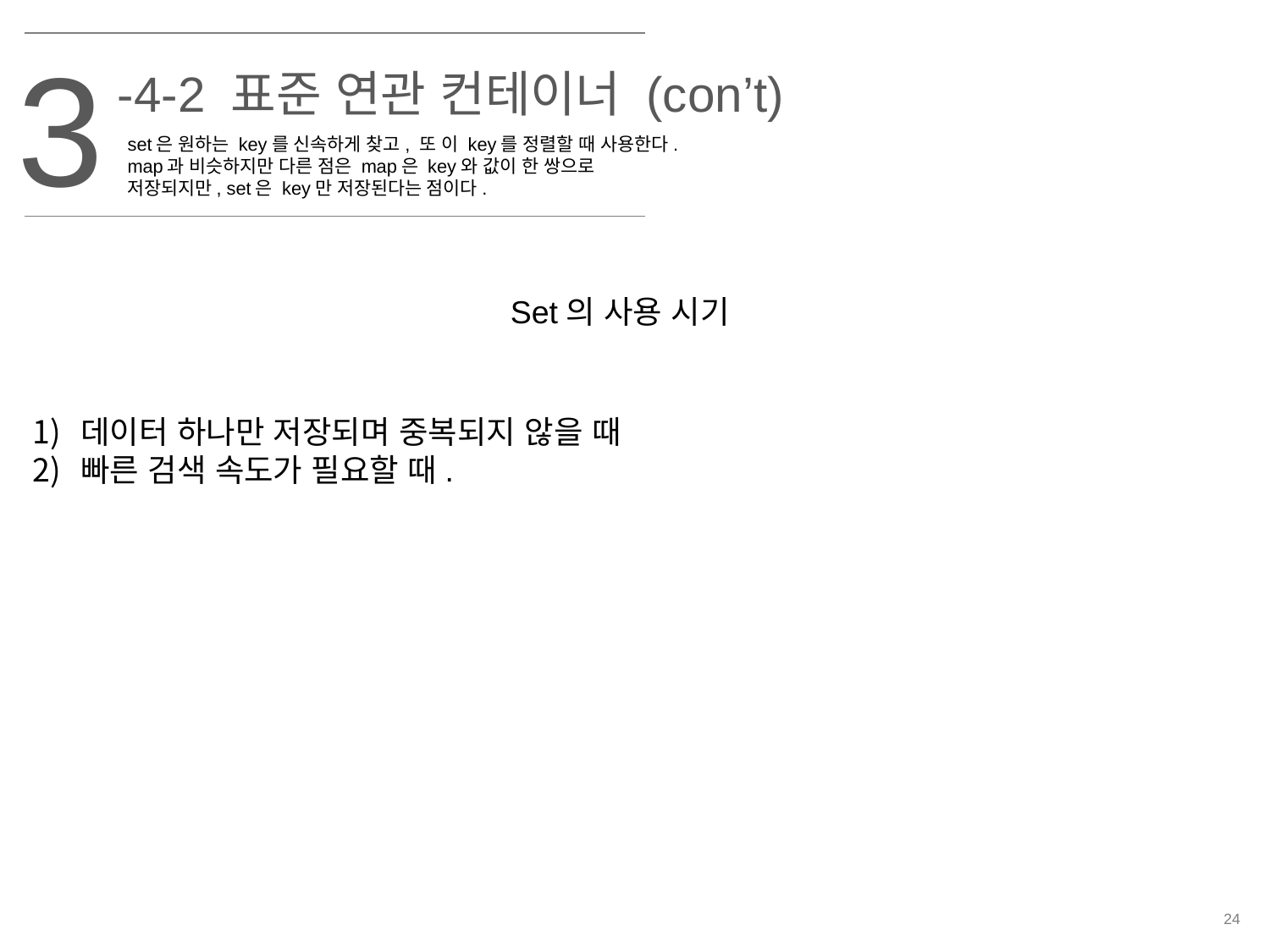

3
-4-2 표준 연관 컨테이너 (con’t)
set은 원하는 key를 신속하게 찾고, 또 이 key를 정렬할 때 사용한다. map과 비슷하지만 다른 점은 map은 key와 값이 한 쌍으로 저장되지만, set은 key만 저장된다는 점이다.
Set의 사용 시기
데이터 하나만 저장되며 중복되지 않을 때
빠른 검색 속도가 필요할 때.